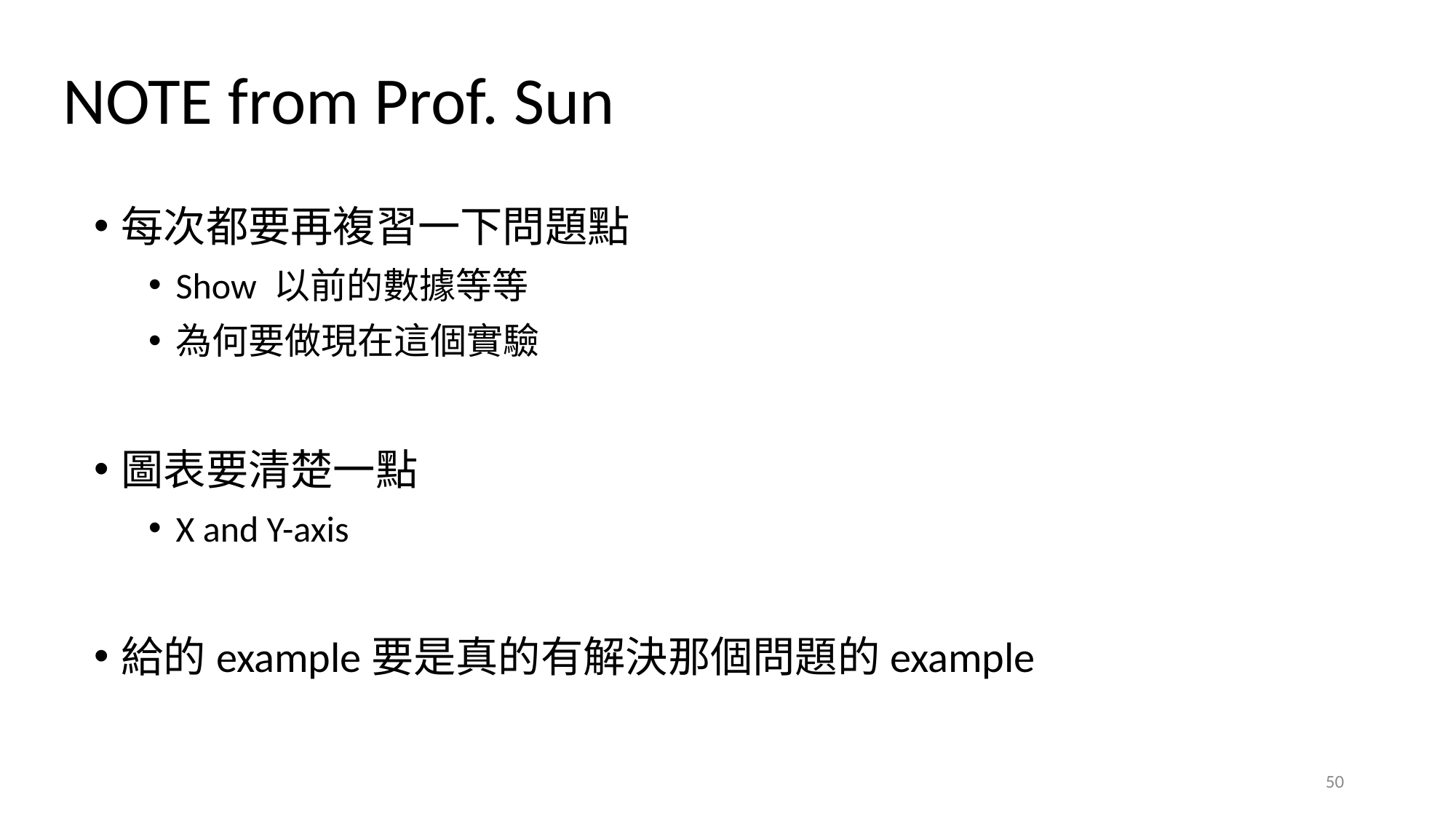

# NOTE from Prof. Sun

每次都要再複習一下問題點
Show 以前的數據等等
為何要做現在這個實驗

圖表要清楚一點
X and Y-axis

給的example要是真的有解決那個問題的example
50